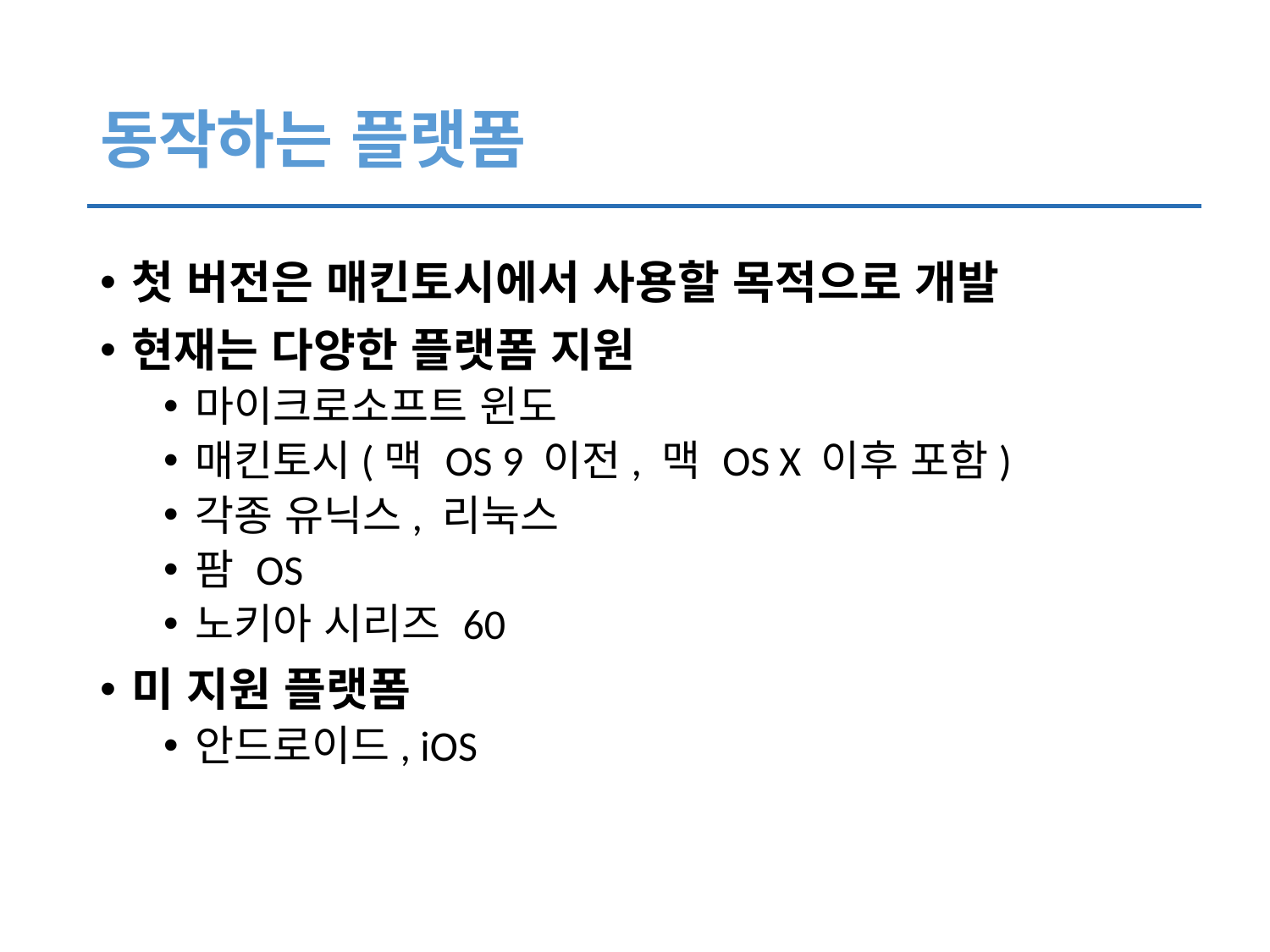

# 동작하는 플랫폼
첫 버전은 매킨토시에서 사용할 목적으로 개발
현재는 다양한 플랫폼 지원
마이크로소프트 윈도
매킨토시(맥 OS 9 이전, 맥 OS X 이후 포함)
각종 유닉스, 리눅스
팜 OS
노키아 시리즈 60
미 지원 플랫폼
안드로이드, iOS